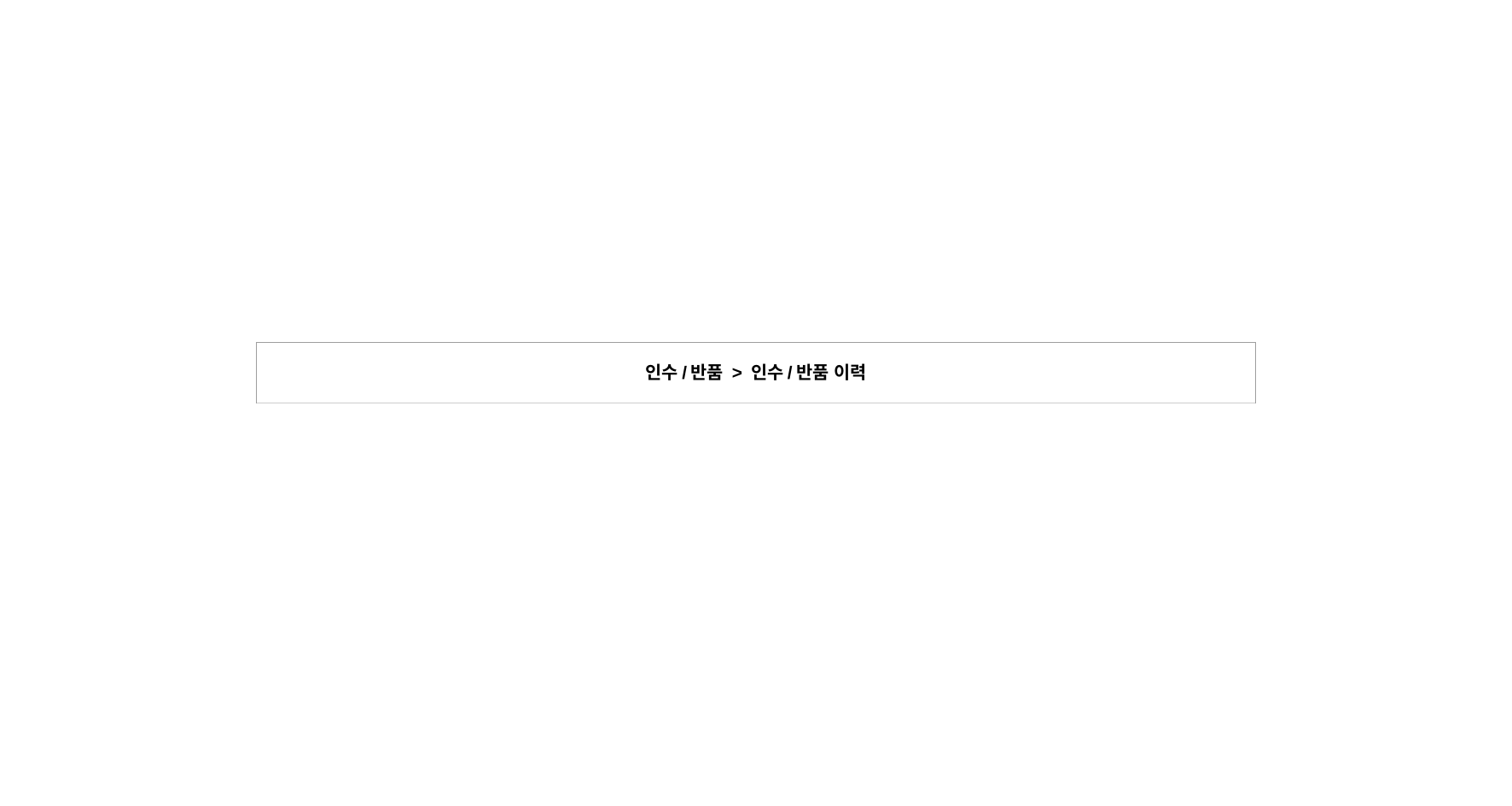

| 인수/반품 > 인수/반품 이력 |
| --- |